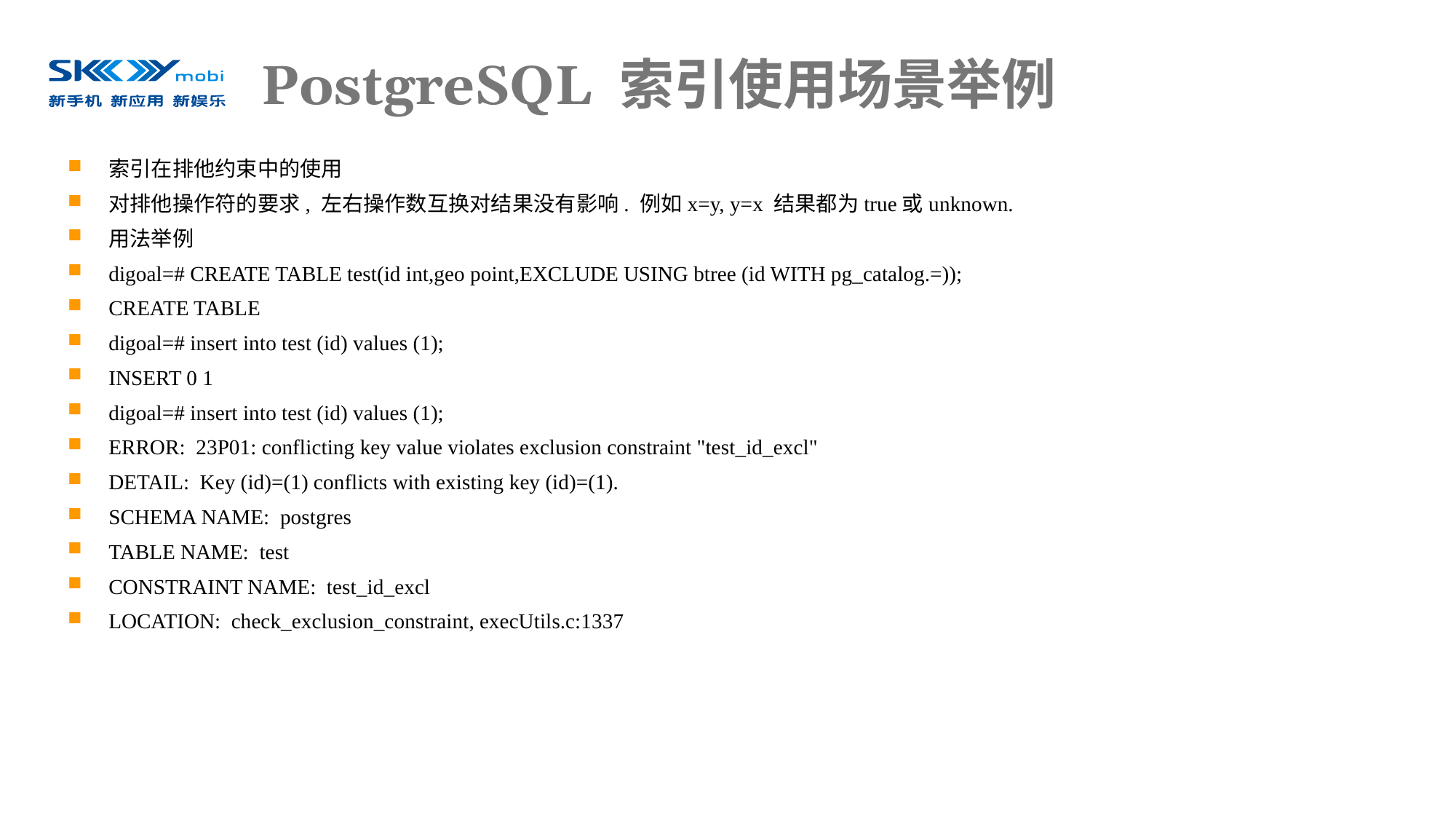

# PostgreSQL 索引使用场景举例
索引在排他约束中的使用
对排他操作符的要求, 左右操作数互换对结果没有影响. 例如x=y, y=x 结果都为true或unknown.
用法举例
digoal=# CREATE TABLE test(id int,geo point,EXCLUDE USING btree (id WITH pg_catalog.=));
CREATE TABLE
digoal=# insert into test (id) values (1);
INSERT 0 1
digoal=# insert into test (id) values (1);
ERROR:  23P01: conflicting key value violates exclusion constraint "test_id_excl"
DETAIL:  Key (id)=(1) conflicts with existing key (id)=(1).
SCHEMA NAME:  postgres
TABLE NAME:  test
CONSTRAINT NAME:  test_id_excl
LOCATION:  check_exclusion_constraint, execUtils.c:1337